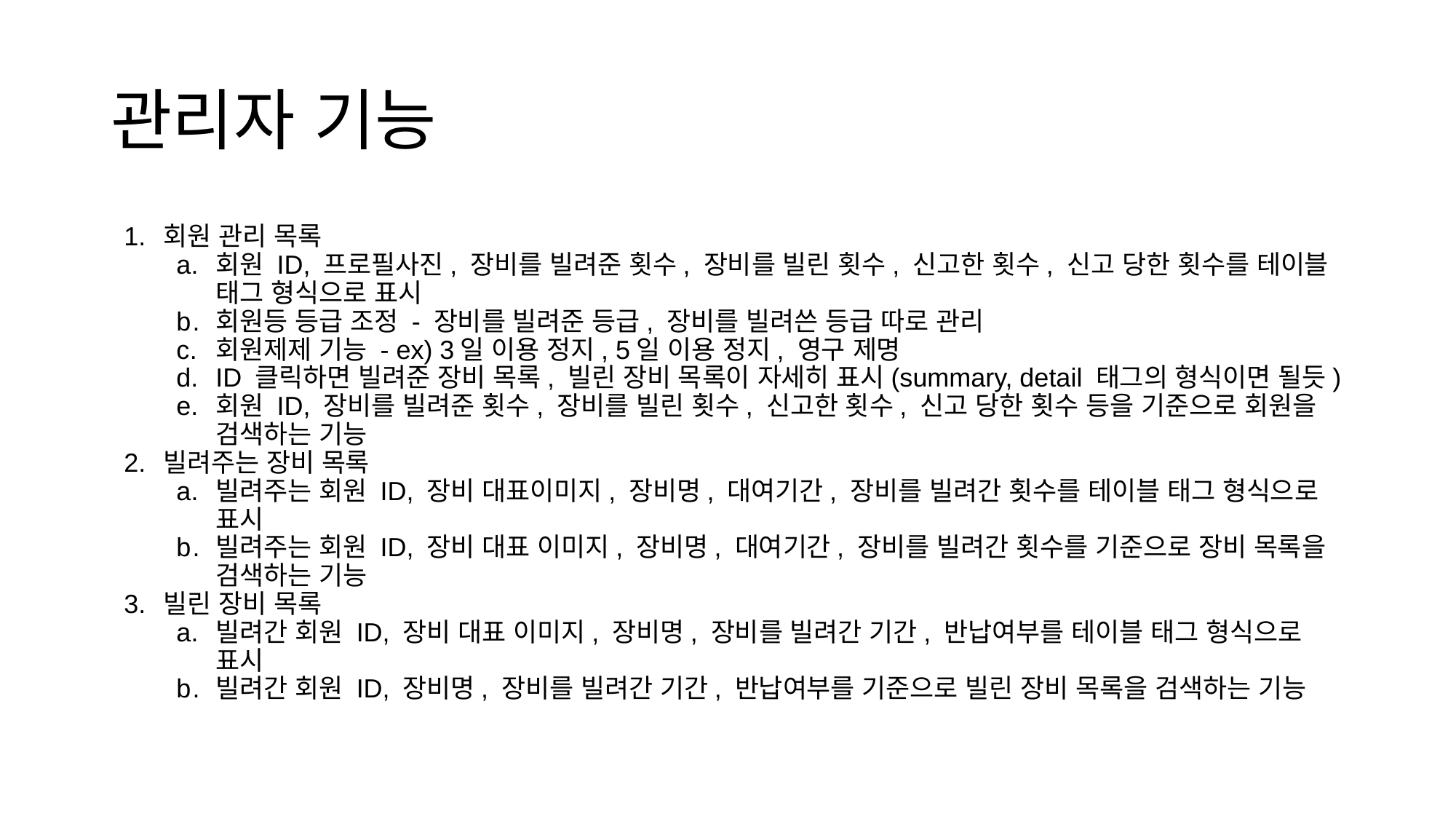

# 관리자 기능
회원 관리 목록
회원 ID, 프로필사진, 장비를 빌려준 횟수, 장비를 빌린 횟수, 신고한 횟수, 신고 당한 횟수를 테이블 태그 형식으로 표시
회원등 등급 조정 - 장비를 빌려준 등급, 장비를 빌려쓴 등급 따로 관리
회원제제 기능 - ex) 3일 이용 정지, 5일 이용 정지, 영구 제명
ID 클릭하면 빌려준 장비 목록, 빌린 장비 목록이 자세히 표시(summary, detail 태그의 형식이면 될듯)
회원 ID, 장비를 빌려준 횟수, 장비를 빌린 횟수, 신고한 횟수, 신고 당한 횟수 등을 기준으로 회원을 검색하는 기능
빌려주는 장비 목록
빌려주는 회원 ID, 장비 대표이미지, 장비명, 대여기간, 장비를 빌려간 횟수를 테이블 태그 형식으로 표시
빌려주는 회원 ID, 장비 대표 이미지, 장비명, 대여기간, 장비를 빌려간 횟수를 기준으로 장비 목록을 검색하는 기능
빌린 장비 목록
빌려간 회원 ID, 장비 대표 이미지, 장비명, 장비를 빌려간 기간, 반납여부를 테이블 태그 형식으로 표시
빌려간 회원 ID, 장비명, 장비를 빌려간 기간, 반납여부를 기준으로 빌린 장비 목록을 검색하는 기능